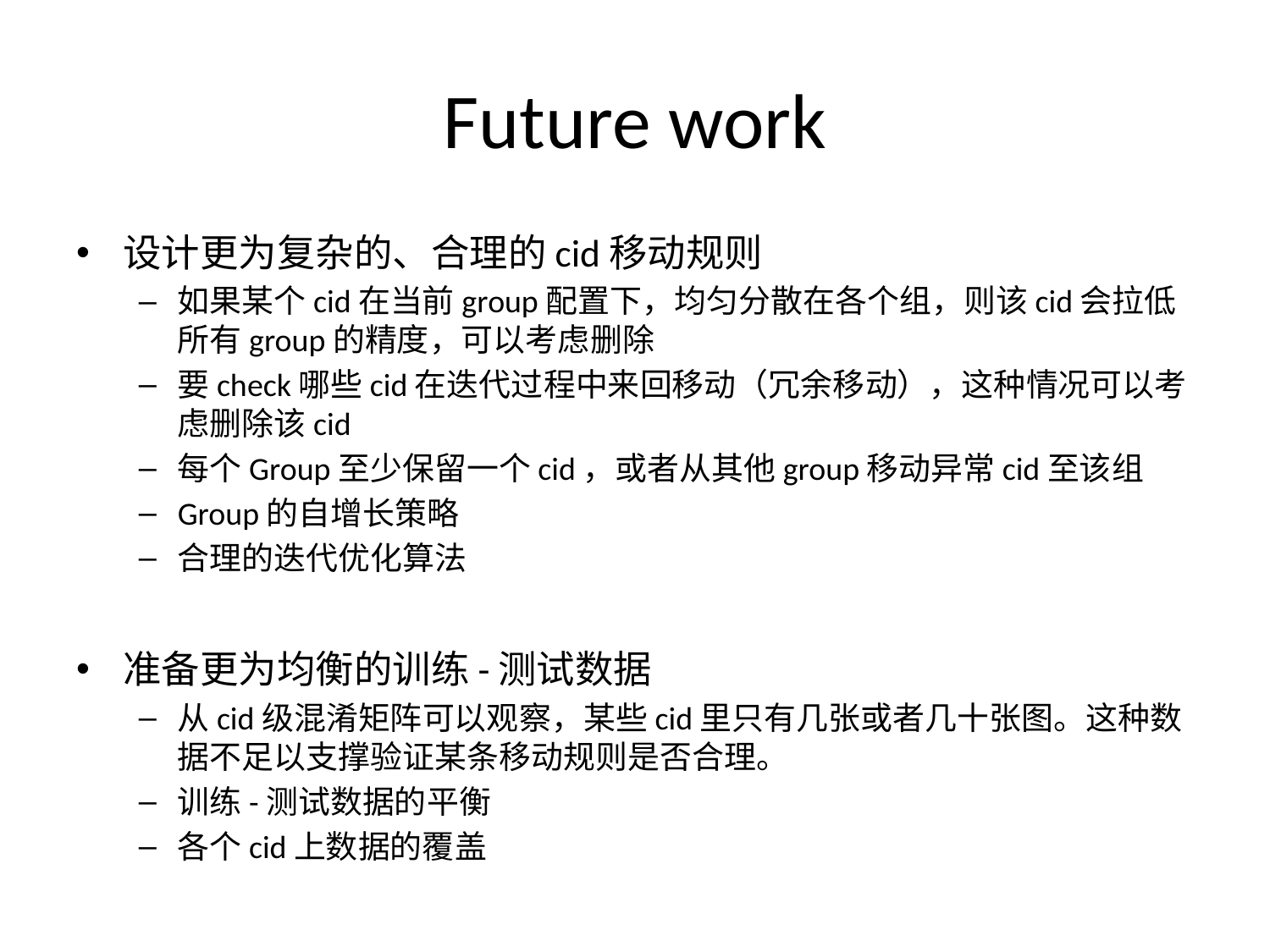

# Future work
设计更为复杂的、合理的cid移动规则
如果某个cid在当前group配置下，均匀分散在各个组，则该cid会拉低所有group的精度，可以考虑删除
要check哪些cid在迭代过程中来回移动（冗余移动），这种情况可以考虑删除该cid
每个Group至少保留一个cid，或者从其他group移动异常cid至该组
Group的自增长策略
合理的迭代优化算法

准备更为均衡的训练-测试数据
从cid级混淆矩阵可以观察，某些cid里只有几张或者几十张图。这种数据不足以支撑验证某条移动规则是否合理。
训练-测试数据的平衡
各个cid上数据的覆盖